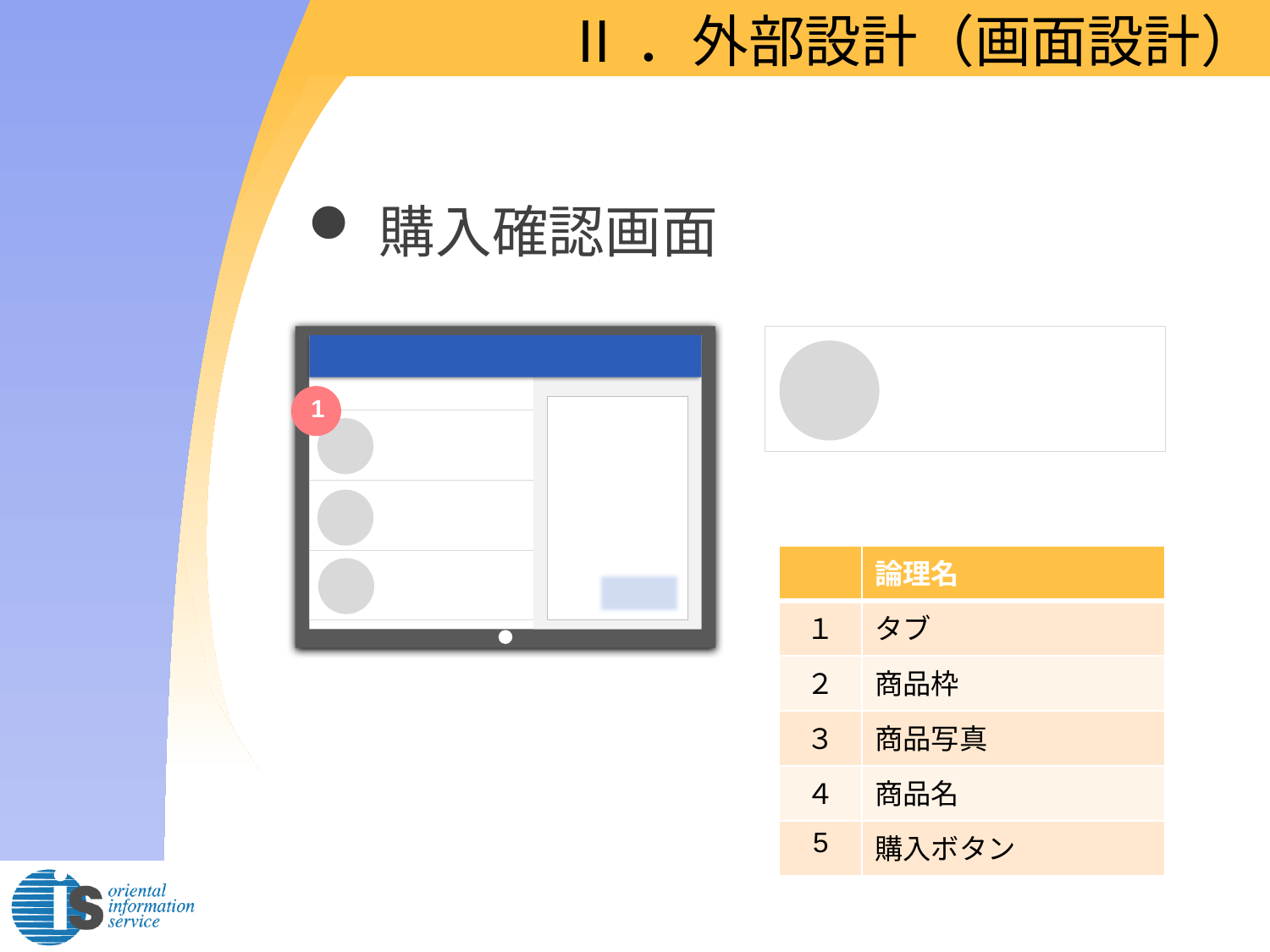

# Ⅱ．外部設計（画面設計）
購入確認画面

1
|  | 論理名 |
| --- | --- |
| １ | タブ |
| ２ | 商品枠 |
| ３ | 商品写真 |
| ４ | 商品名 |
| 5 | 購入ボタン |